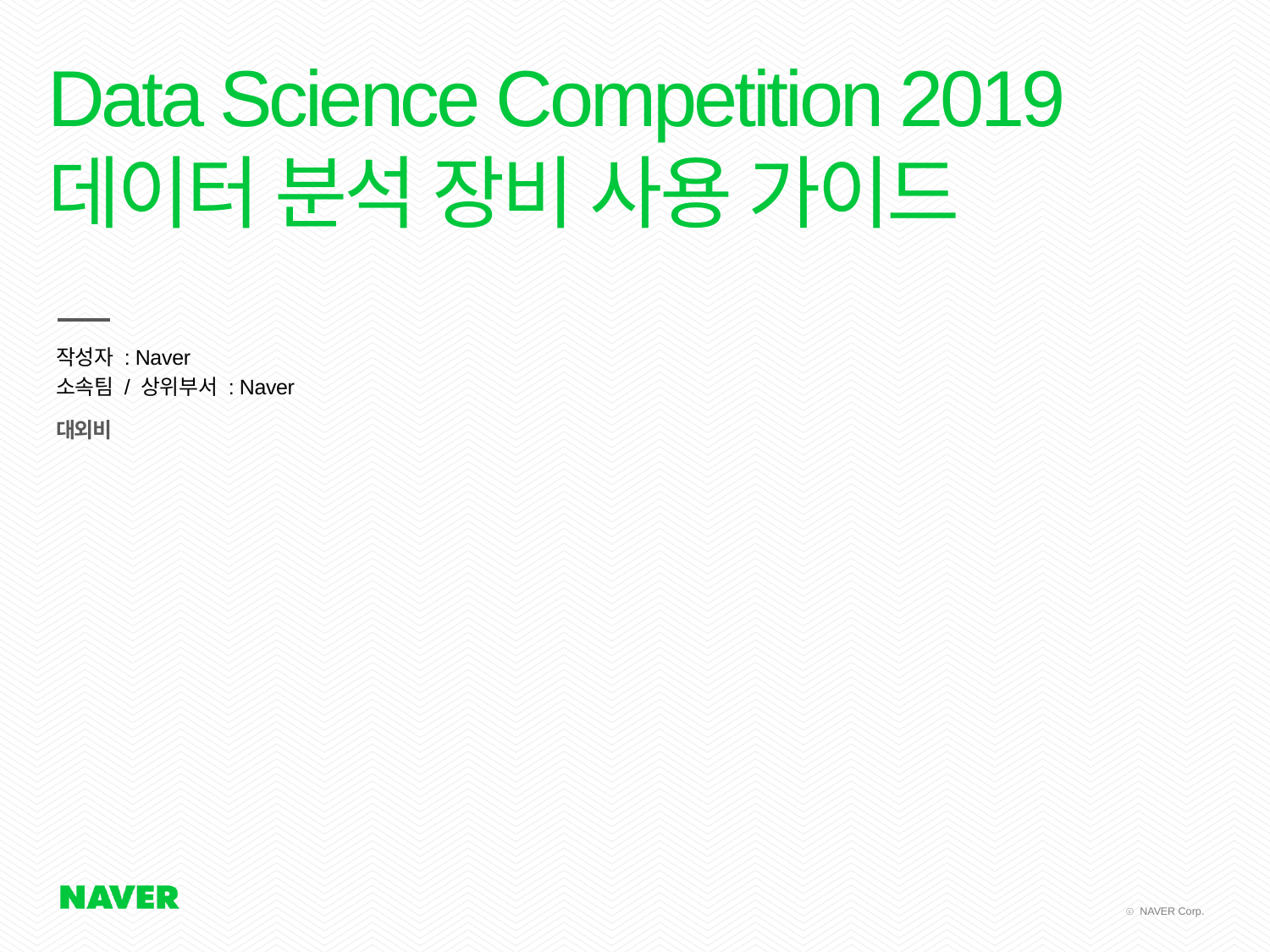

# Data Science Competition 2019 데이터 분석 장비 사용 가이드
작성자 : Naver
소속팀 / 상위부서 : Naver